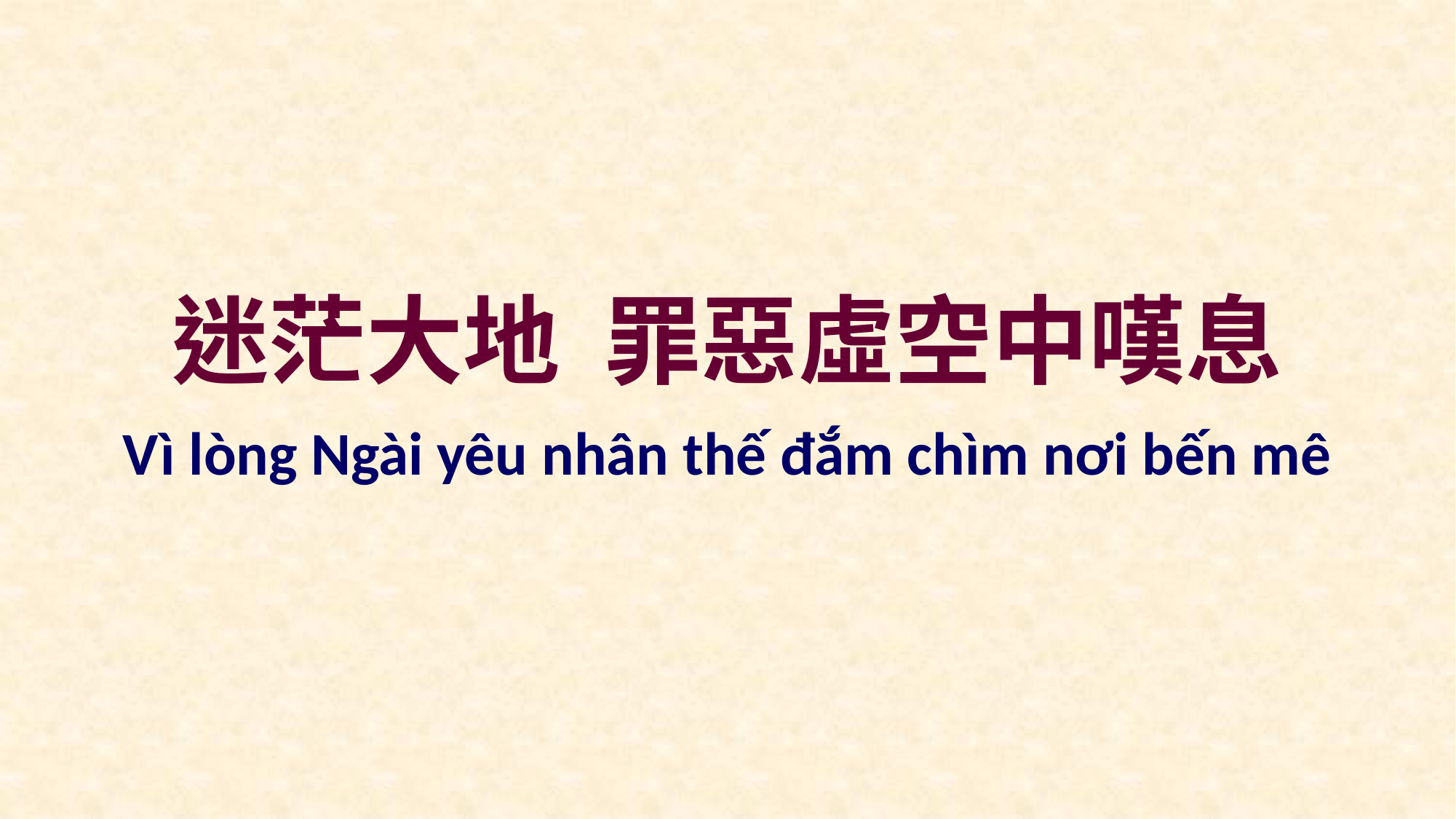

迷茫大地  罪惡虛空中嘆息
Vì lòng Ngài yêu nhân thế đắm chìm nơi bến mê